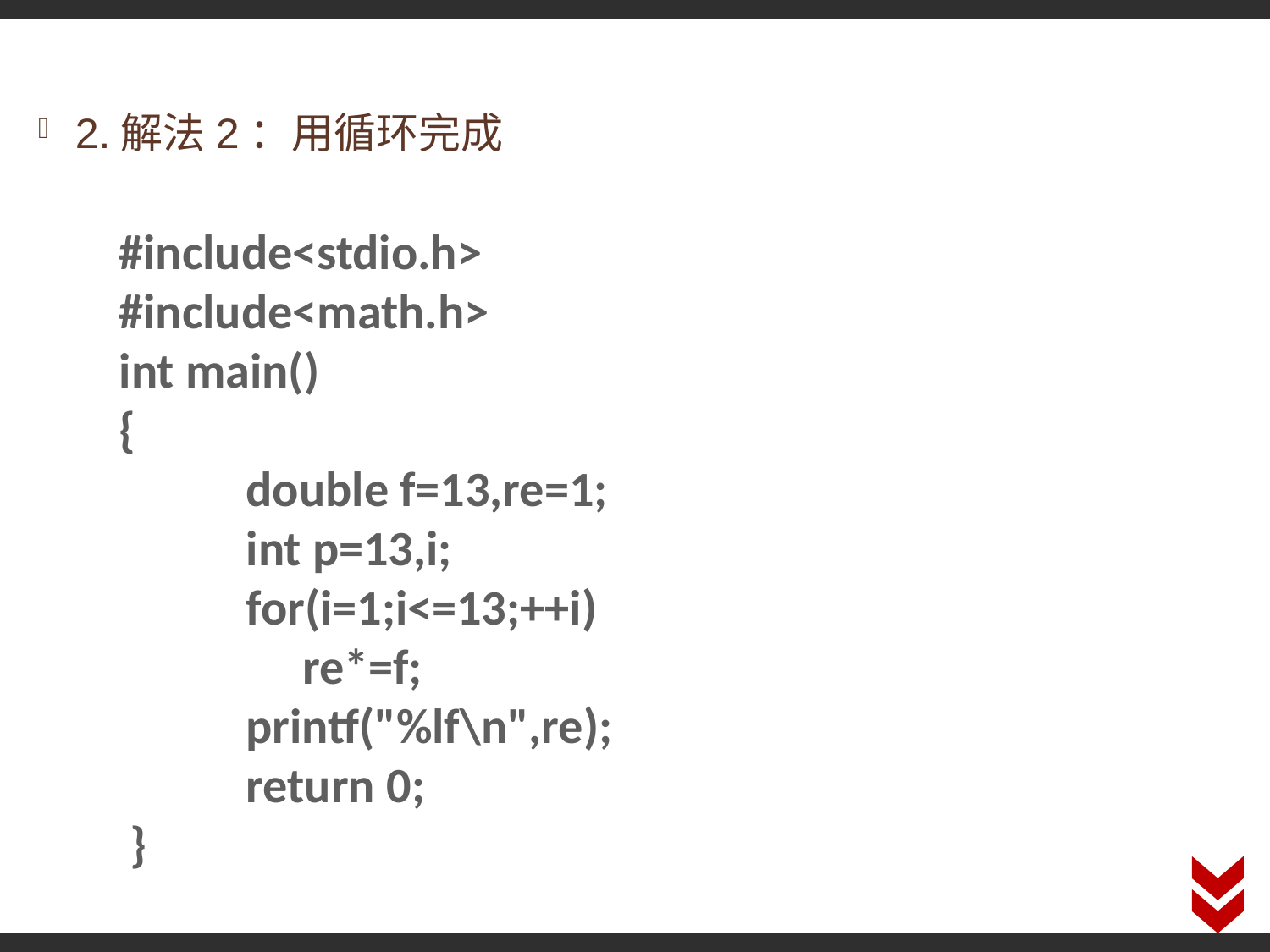

2.解法2：用循环完成
#include<stdio.h>
#include<math.h>
int main()
{
	double f=13,re=1;
	int p=13,i;
	for(i=1;i<=13;++i)
	     re*=f;
	printf("%lf\n",re);
	return 0;
 }